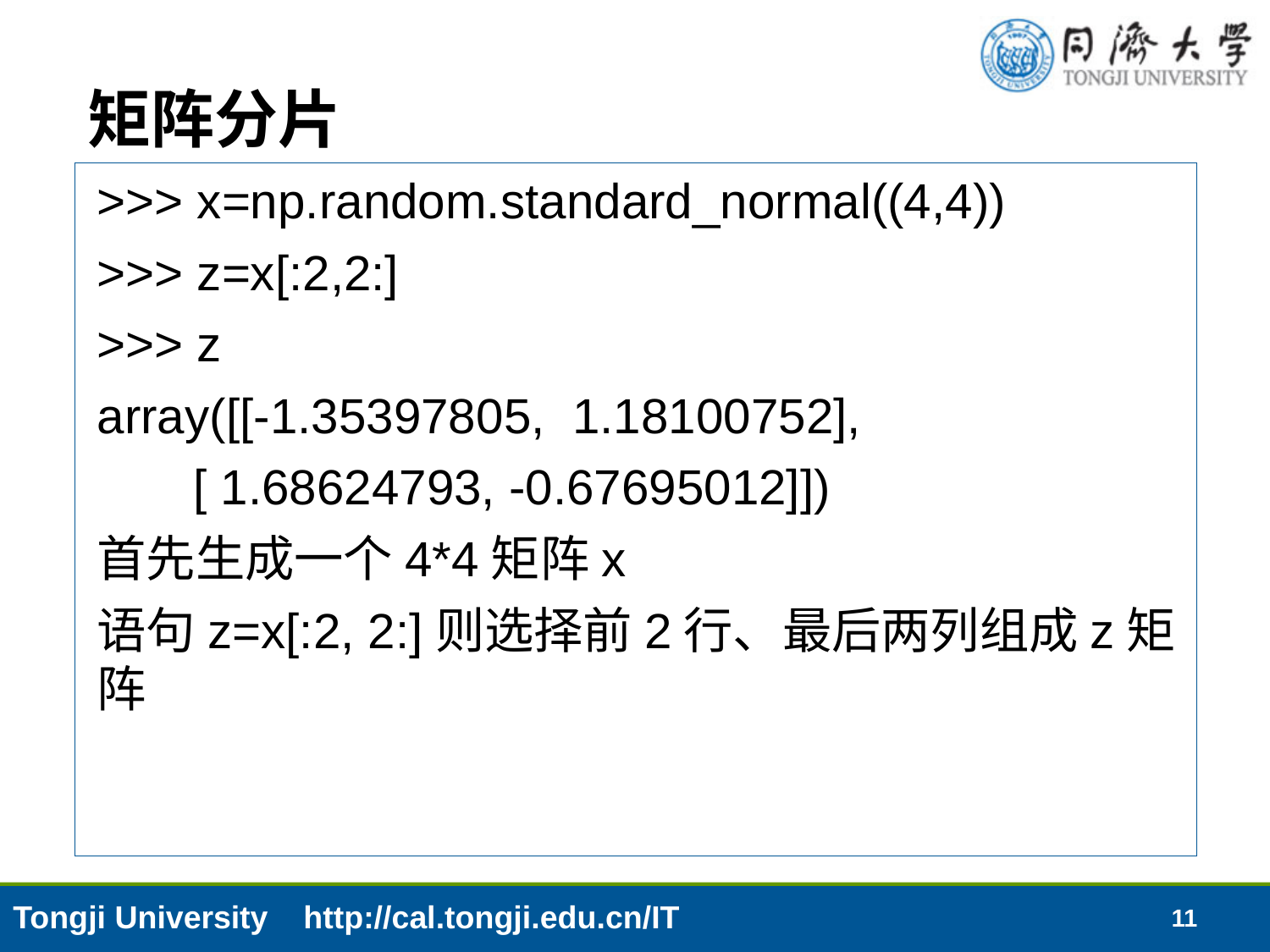

# 矩阵分片
>>> x=np.random.standard_normal((4,4))
>>> z=x[:2,2:]
>>> z
array([[-1.35397805,  1.18100752],
       [ 1.68624793, -0.67695012]])
首先生成一个4*4矩阵x
语句z=x[:2, 2:]则选择前2行、最后两列组成z矩阵